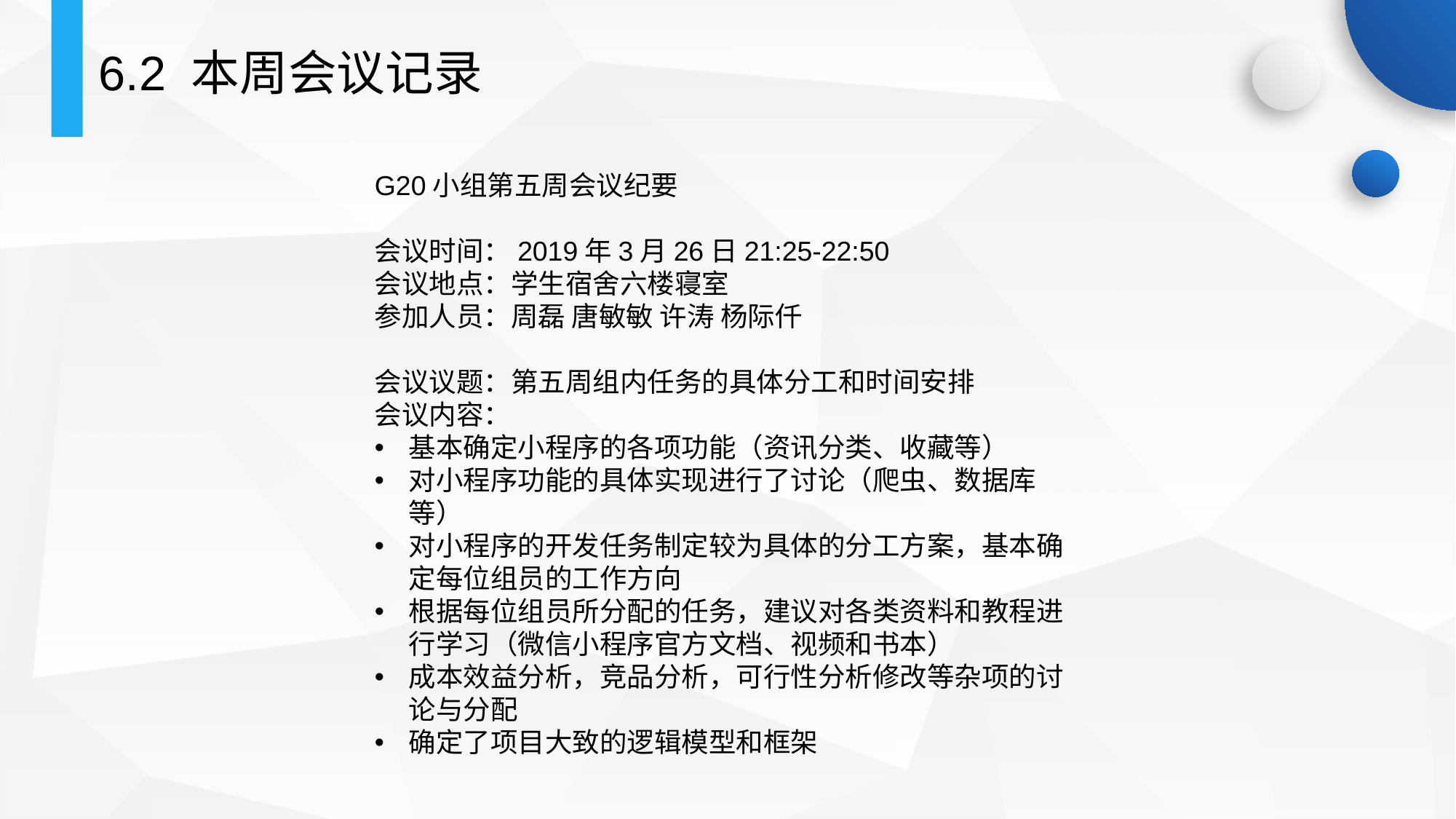

6.2 本周会议记录

G20小组第五周会议纪要

会议时间：2019年3月26日21:25-22:50
会议地点：学生宿舍六楼寝室
参加人员：周磊 唐敏敏 许涛 杨际仟

会议议题：第五周组内任务的具体分工和时间安排
会议内容：
基本确定小程序的各项功能（资讯分类、收藏等）
对小程序功能的具体实现进行了讨论（爬虫、数据库等）
对小程序的开发任务制定较为具体的分工方案，基本确定每位组员的工作方向
根据每位组员所分配的任务，建议对各类资料和教程进行学习（微信小程序官方文档、视频和书本）
成本效益分析，竞品分析，可行性分析修改等杂项的讨论与分配
确定了项目大致的逻辑模型和框架